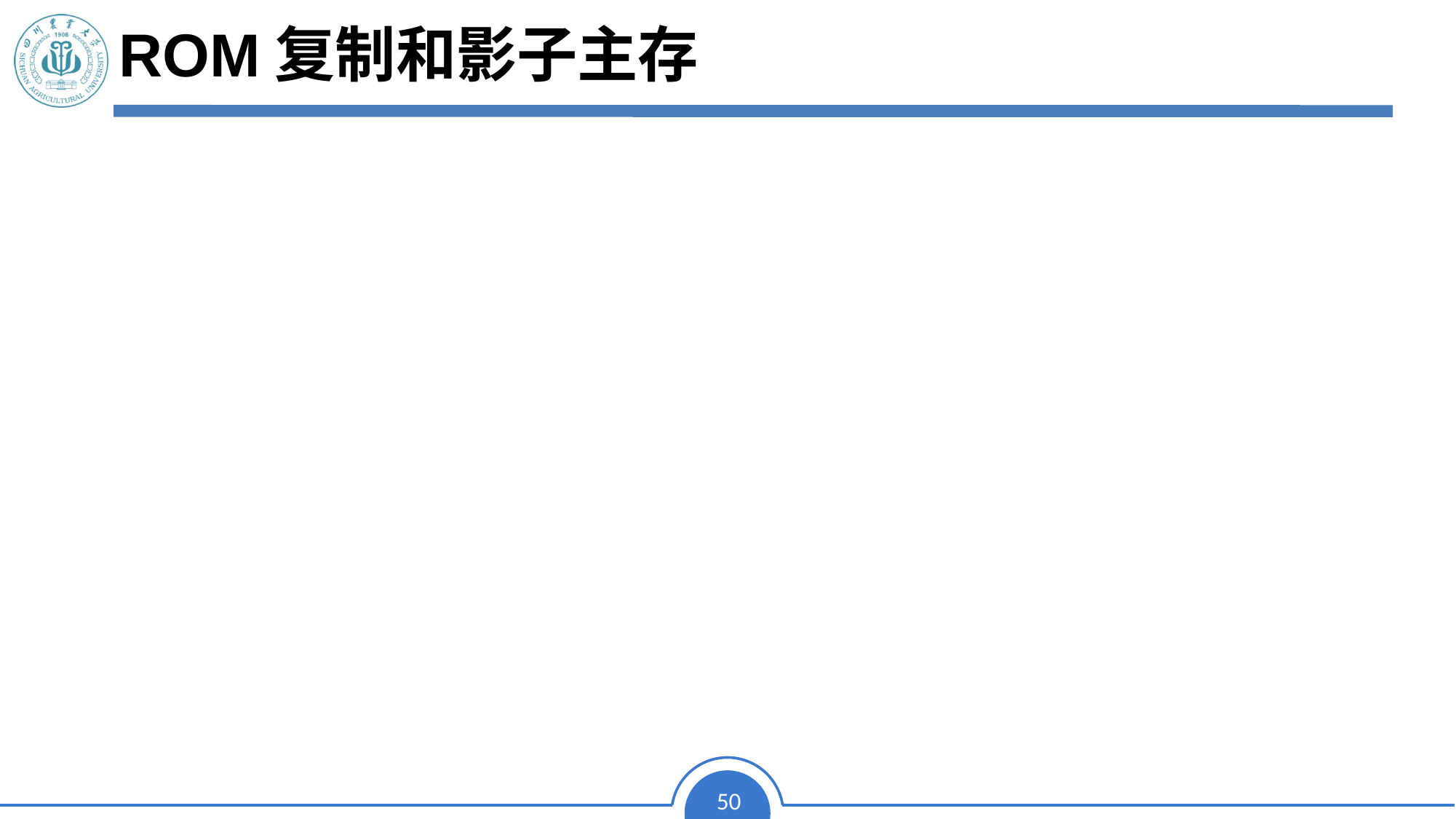

# ROM复制和影子主存
ROM复制
系统ROM区的BIOS等程序
8086/8088在F0000H～FFFFFH
80286在FF0000H～FFFFFFH
IA-32微处理器在FFFFFFF0H～FFFFFFFFH
影子主存
用作ROM-BIOS并被操作系统设置为只读的RAM区域
因为ROM芯片的读写速度比RAM芯片慢。为提高ROM-BIOS访问速度
PC启动后ROM-BIOS映射到RAM